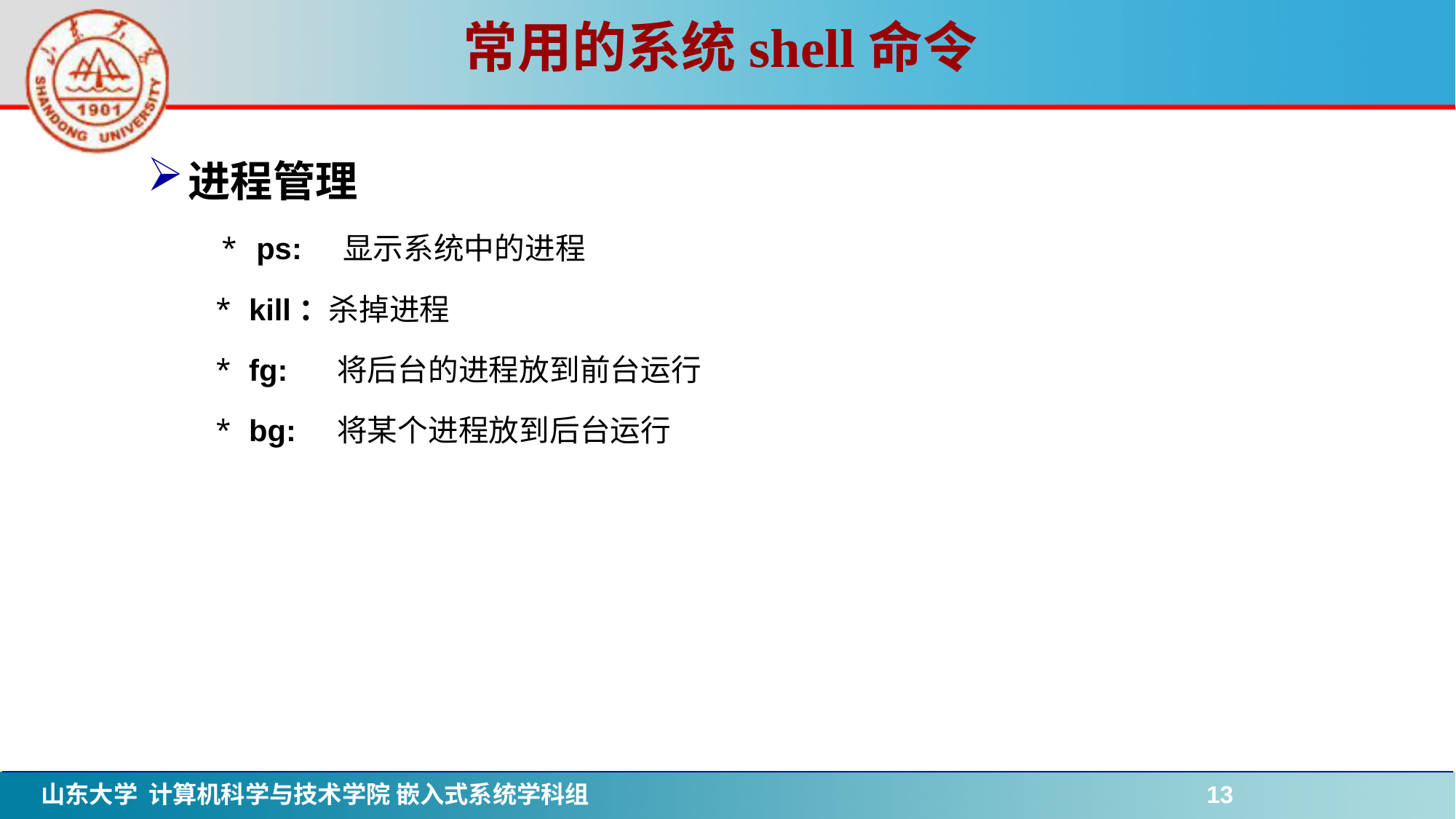

# 常用的系统shell命令
进程管理
    * ps:    显示系统中的进程
        *  kill：杀掉进程
        *  fg:     将后台的进程放到前台运行
        *  bg:    将某个进程放到后台运行